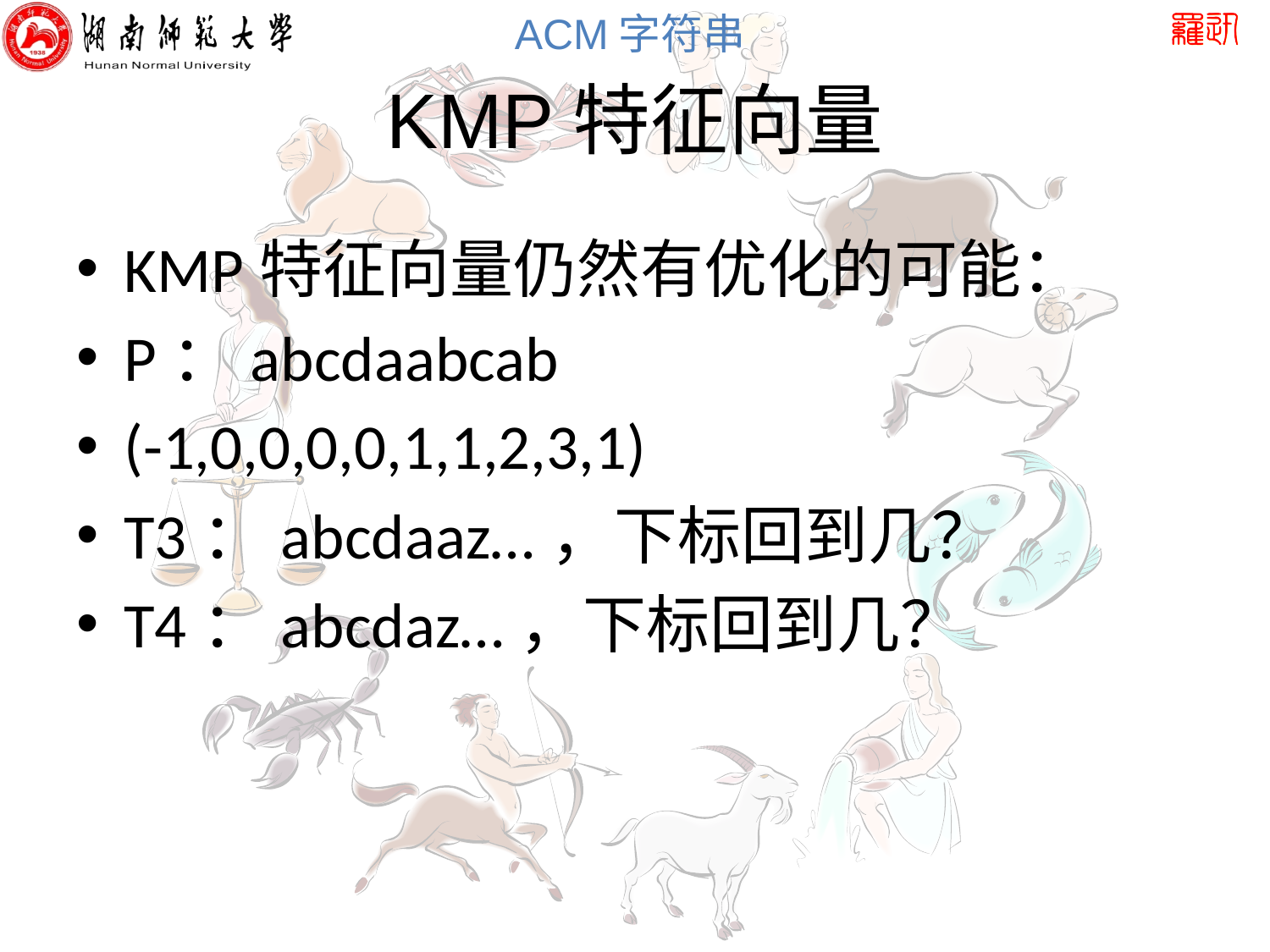

# KMP特征向量
KMP特征向量仍然有优化的可能：
P：abcdaabcab
(-1,0,0,0,0,1,1,2,3,1)
T3：abcdaaz…，下标回到几？
T4：abcdaz…，下标回到几？